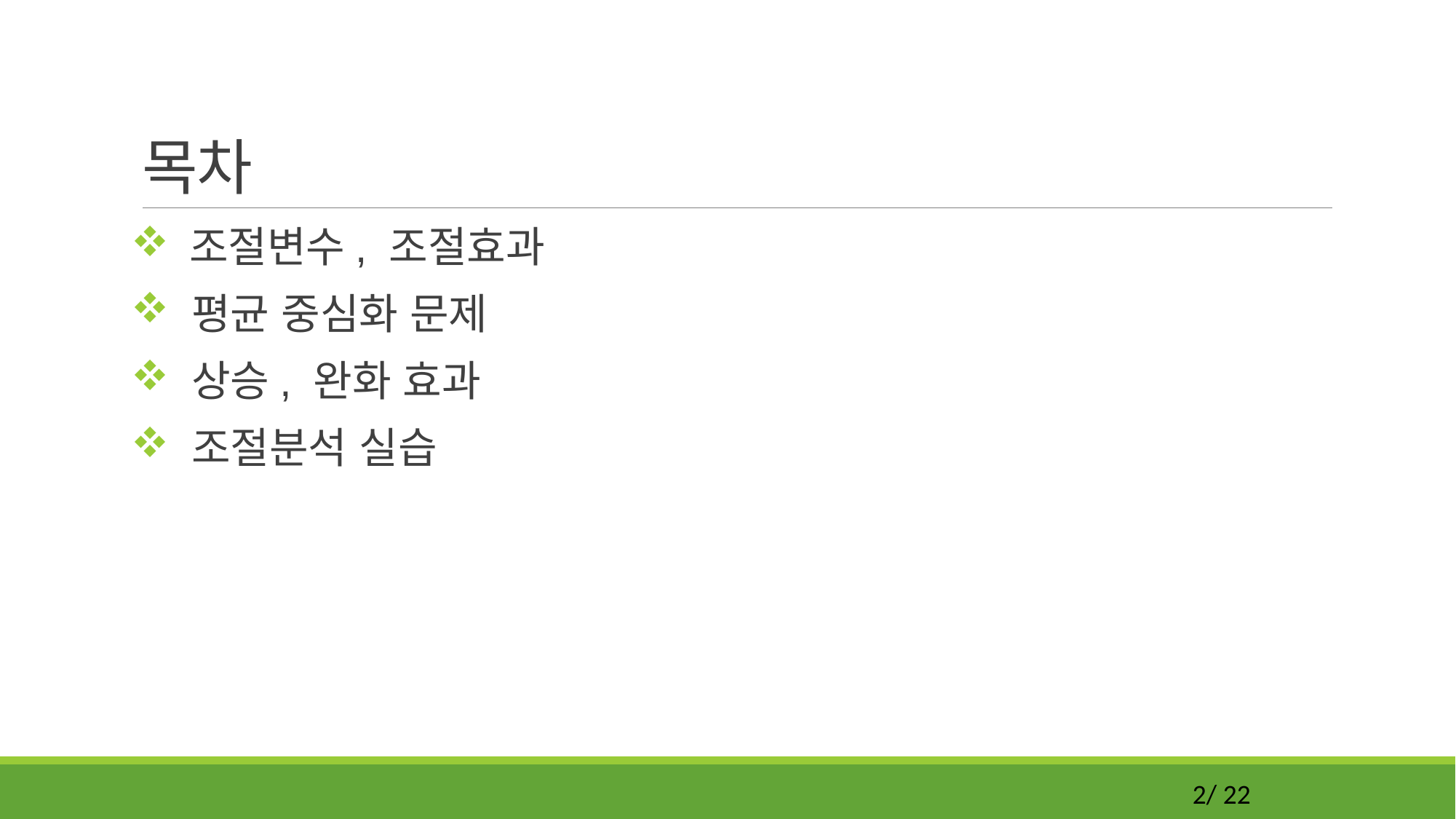

# 목차
 조절변수, 조절효과
 평균 중심화 문제
 상승, 완화 효과
 조절분석 실습
2/ 22